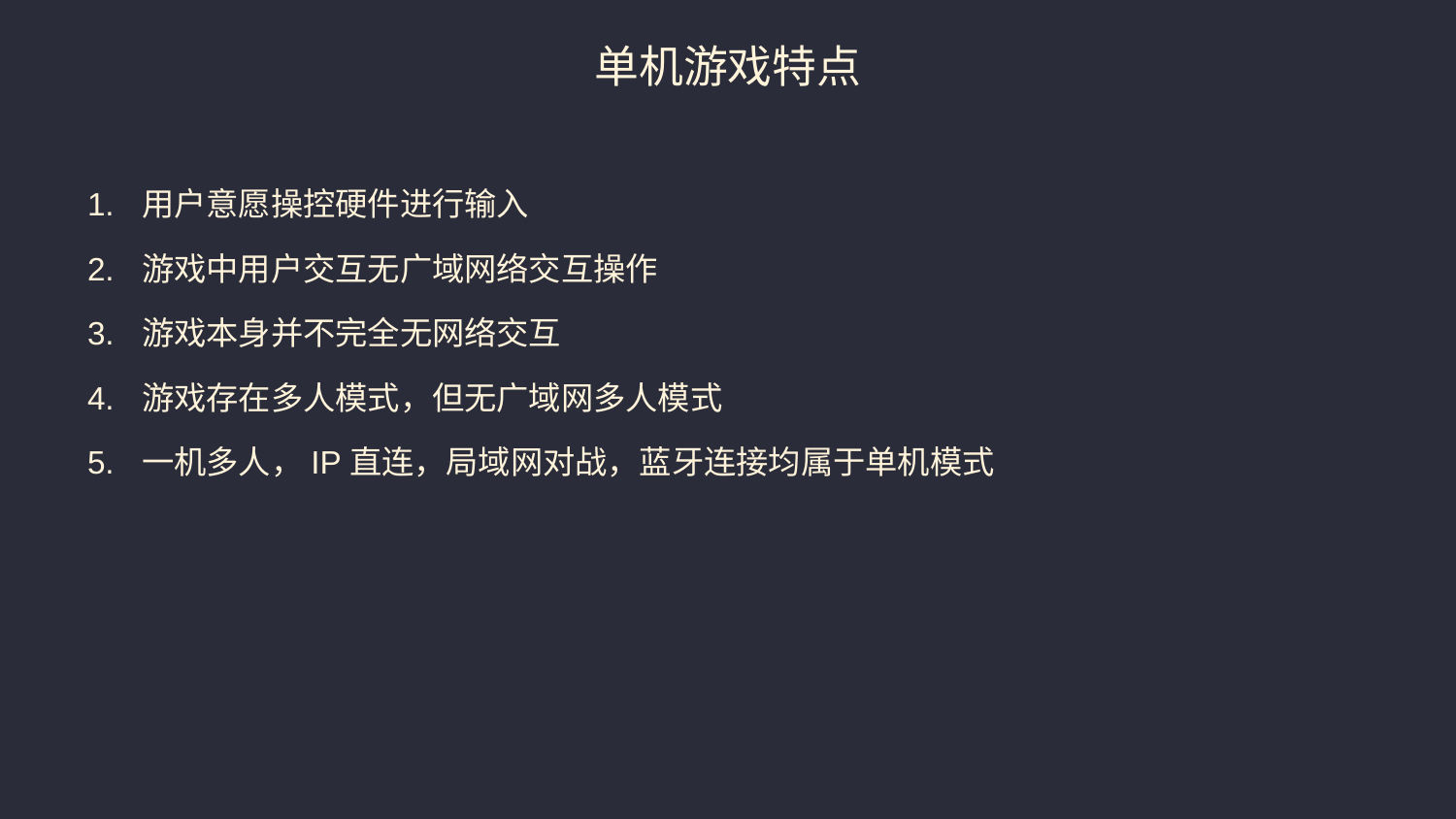

# 单机游戏特点
用户意愿操控硬件进行输入
游戏中用户交互无广域网络交互操作
游戏本身并不完全无网络交互
游戏存在多人模式，但无广域网多人模式
一机多人，IP直连，局域网对战，蓝牙连接均属于单机模式